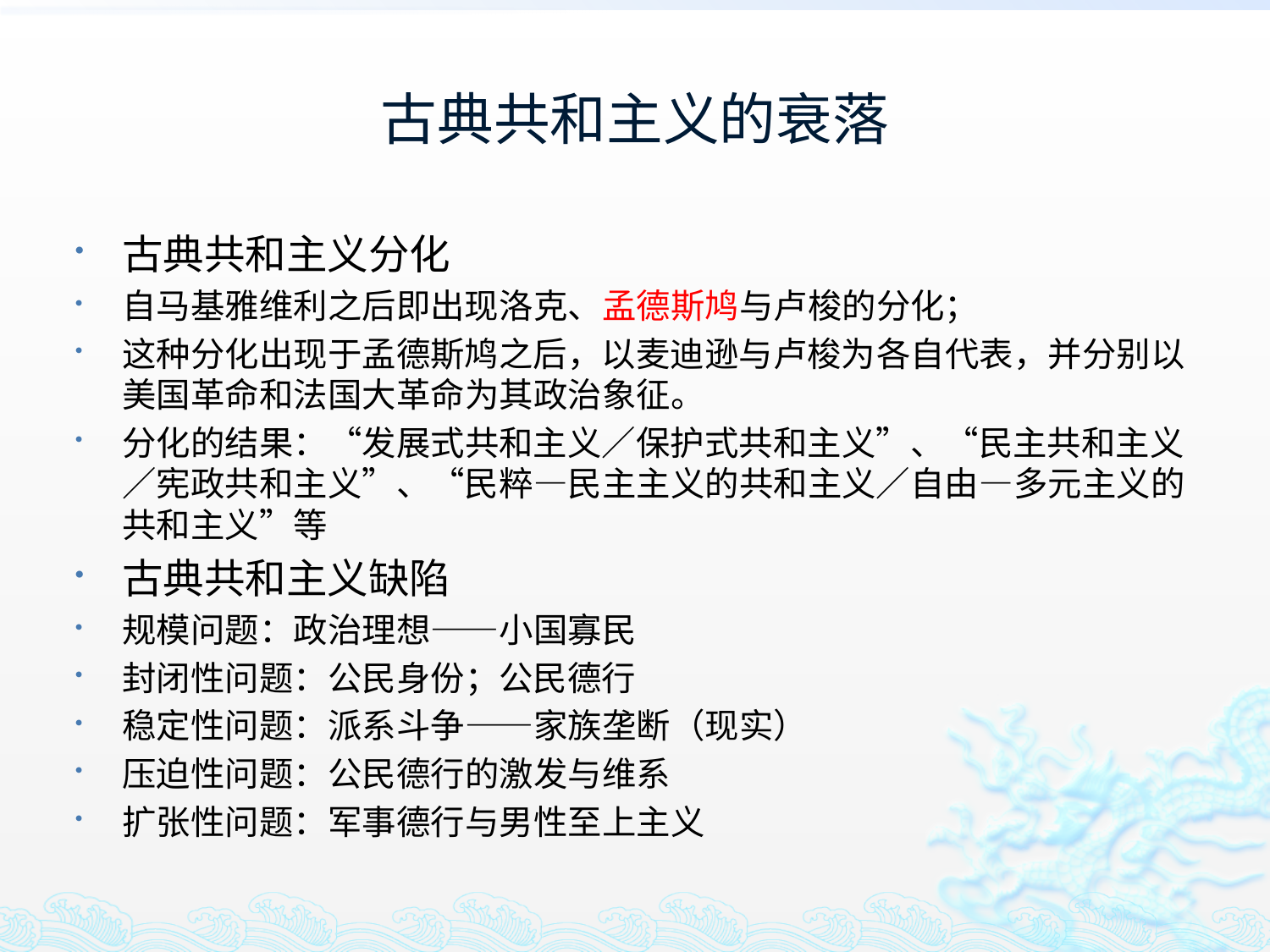

# 古典共和主义的衰落
古典共和主义分化
自马基雅维利之后即出现洛克、孟德斯鸠与卢梭的分化；
这种分化出现于孟德斯鸠之后，以麦迪逊与卢梭为各自代表，并分别以美国革命和法国大革命为其政治象征。
分化的结果：“发展式共和主义／保护式共和主义”、“民主共和主义／宪政共和主义”、“民粹—民主主义的共和主义／自由—多元主义的共和主义”等
古典共和主义缺陷
规模问题：政治理想——小国寡民
封闭性问题：公民身份；公民德行
稳定性问题：派系斗争——家族垄断（现实）
压迫性问题：公民德行的激发与维系
扩张性问题：军事德行与男性至上主义